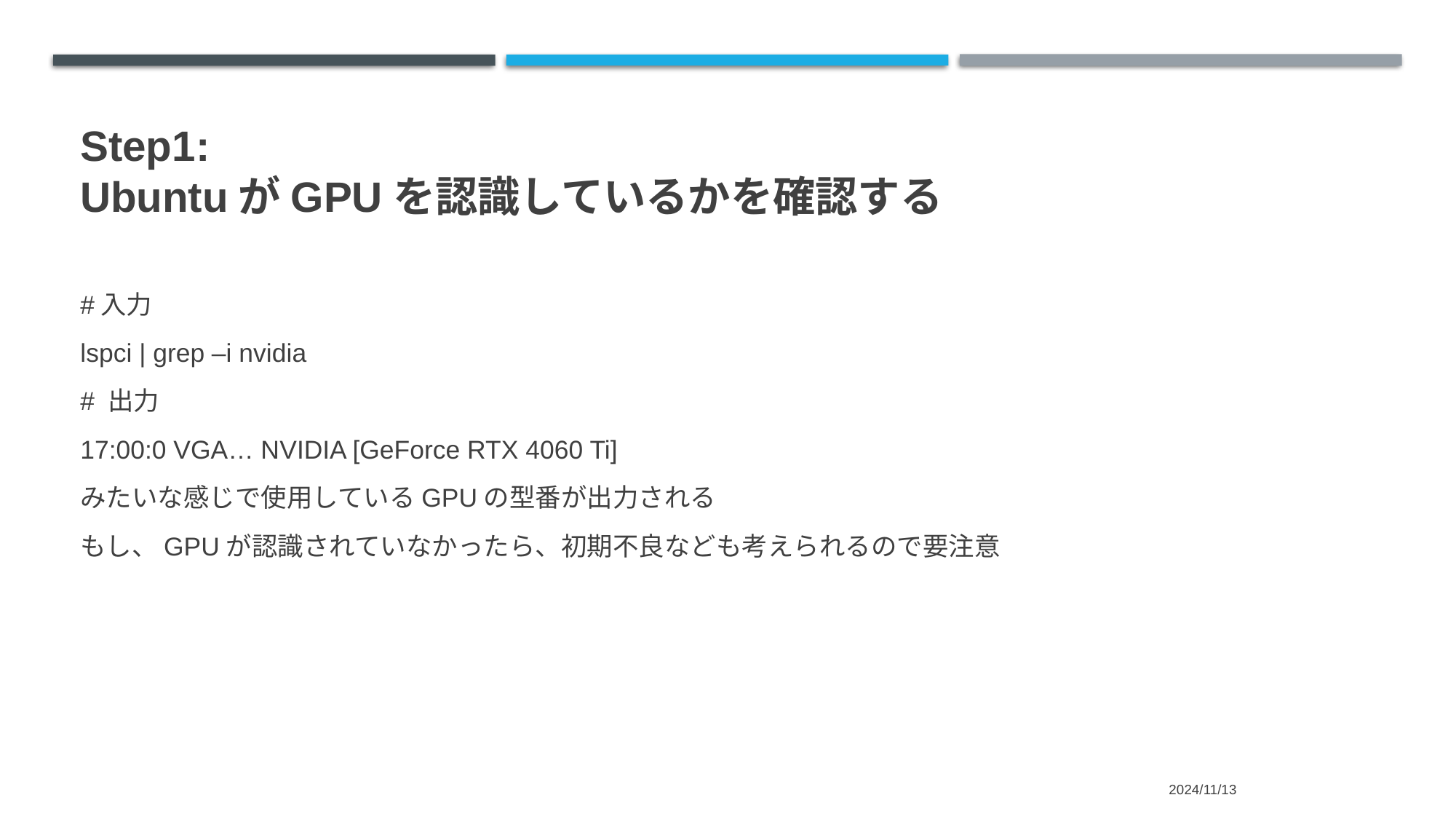

# Step1: UbuntuがGPUを認識しているかを確認する
#入力
lspci | grep –i nvidia
# 出力
17:00:0 VGA… NVIDIA [GeForce RTX 4060 Ti]
みたいな感じで使用しているGPUの型番が出力される
もし、GPUが認識されていなかったら、初期不良なども考えられるので要注意

2024/11/13